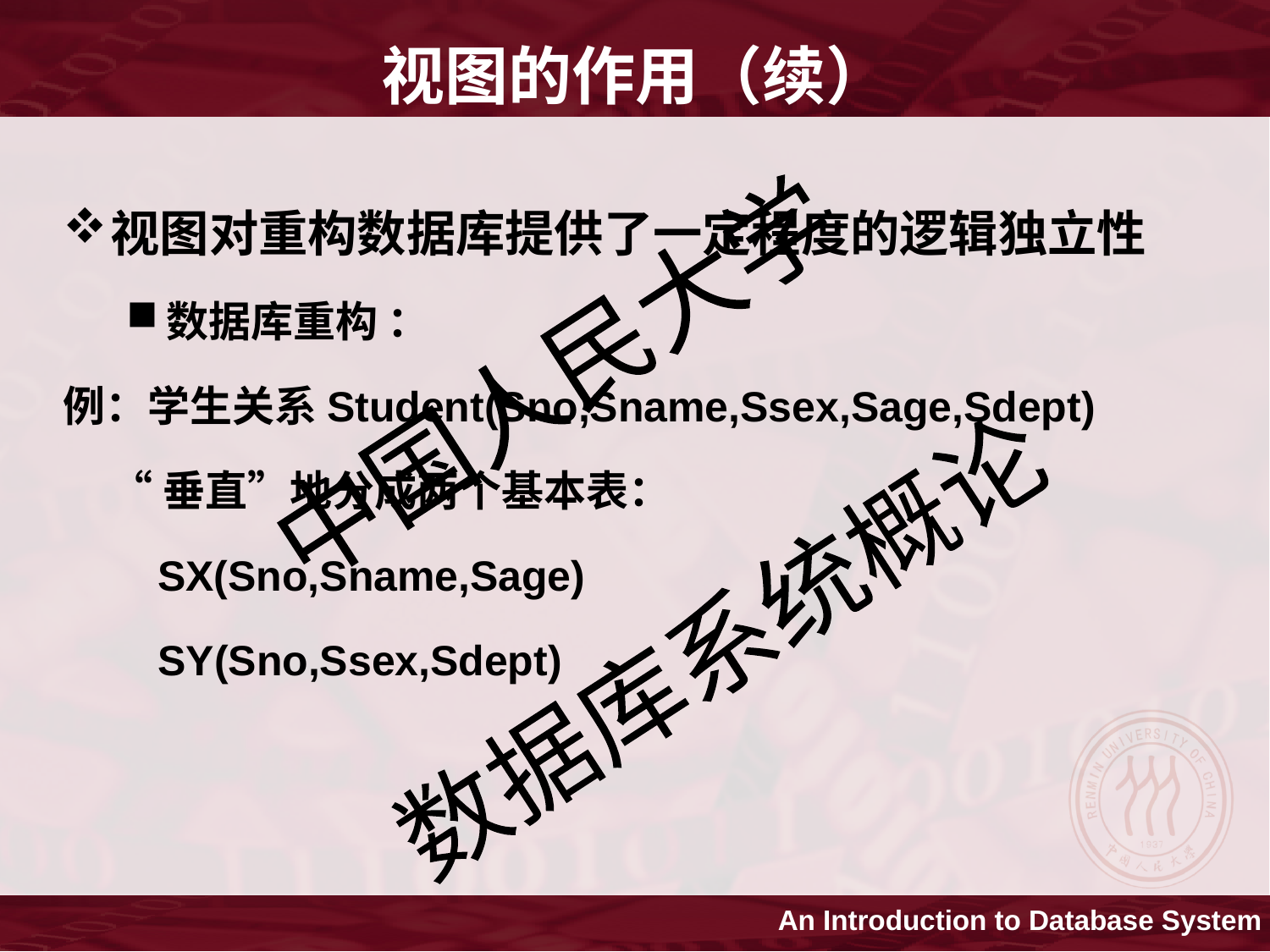

视图的作用（续）
视图对重构数据库提供了一定程度的逻辑独立性
数据库重构 ：
例：学生关系Student(Sno,Sname,Ssex,Sage,Sdept)
	“垂直”地分成两个基本表：
        SX(Sno,Sname,Sage)
	    SY(Sno,Ssex,Sdept)